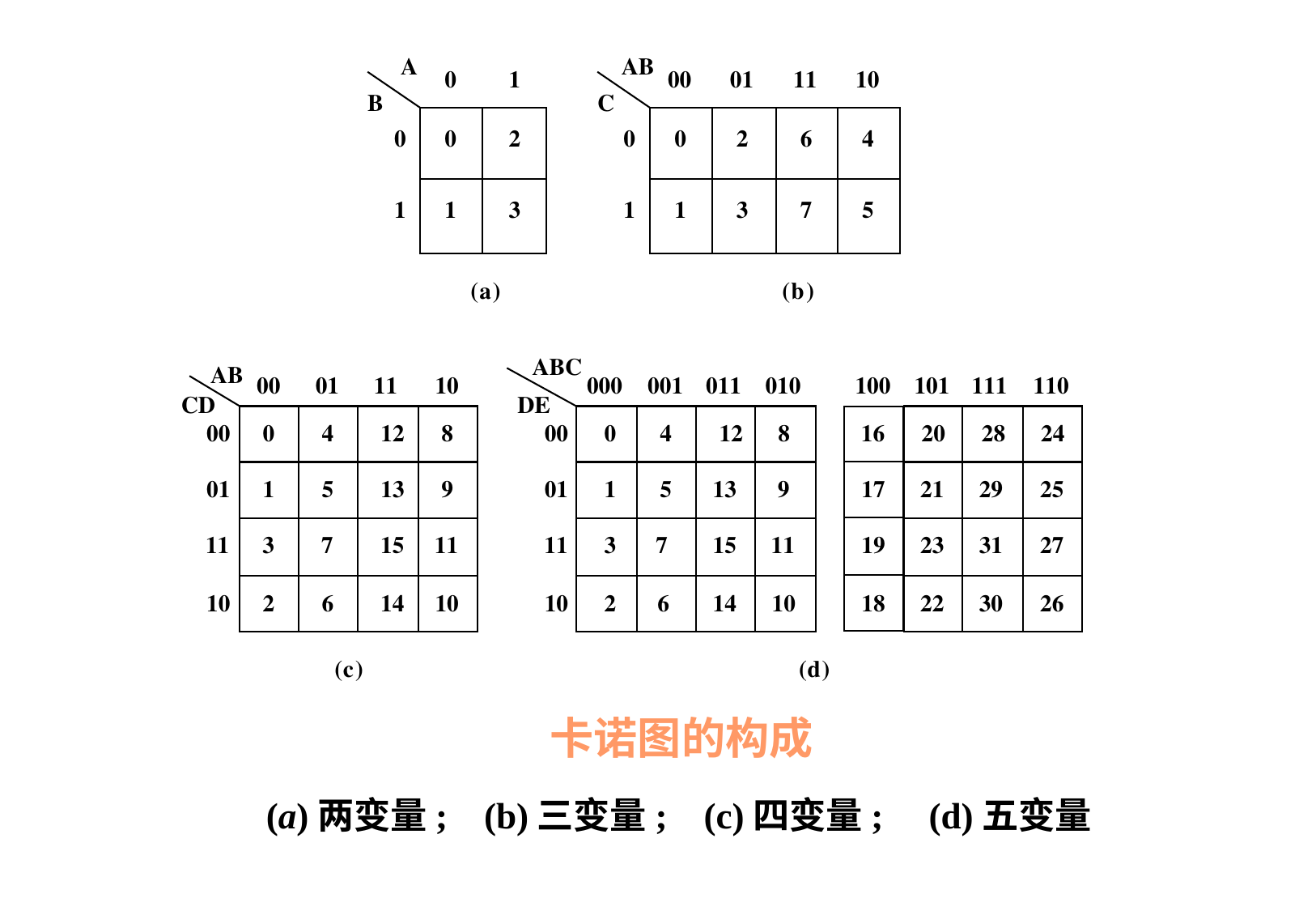

A
AB
0
1
00
01
11
10

B
C

0
0
2
0
0
2
6
4

1
1
3
1
1
3
7
5
(
a
)
(
b
)
ABC
AB

00
01
11
10
000
001
011
010
100
101
111
110

CD
DE

00
0
4
12
8
00
0
4
12
8
16
20
28
24

01
1
5
13
9
01
1
5
13
 9
17
21
29
25

11
 3
 7
 15
11
11
3
7
15
11
19
23
31
27

10
2
6
 14
10
10
2
6
14
10
18
22
30
26
c
d
(
)
(
)
卡诺图的构成
 (a)两变量;    (b)三变量;    (c)四变量;     (d)五变量